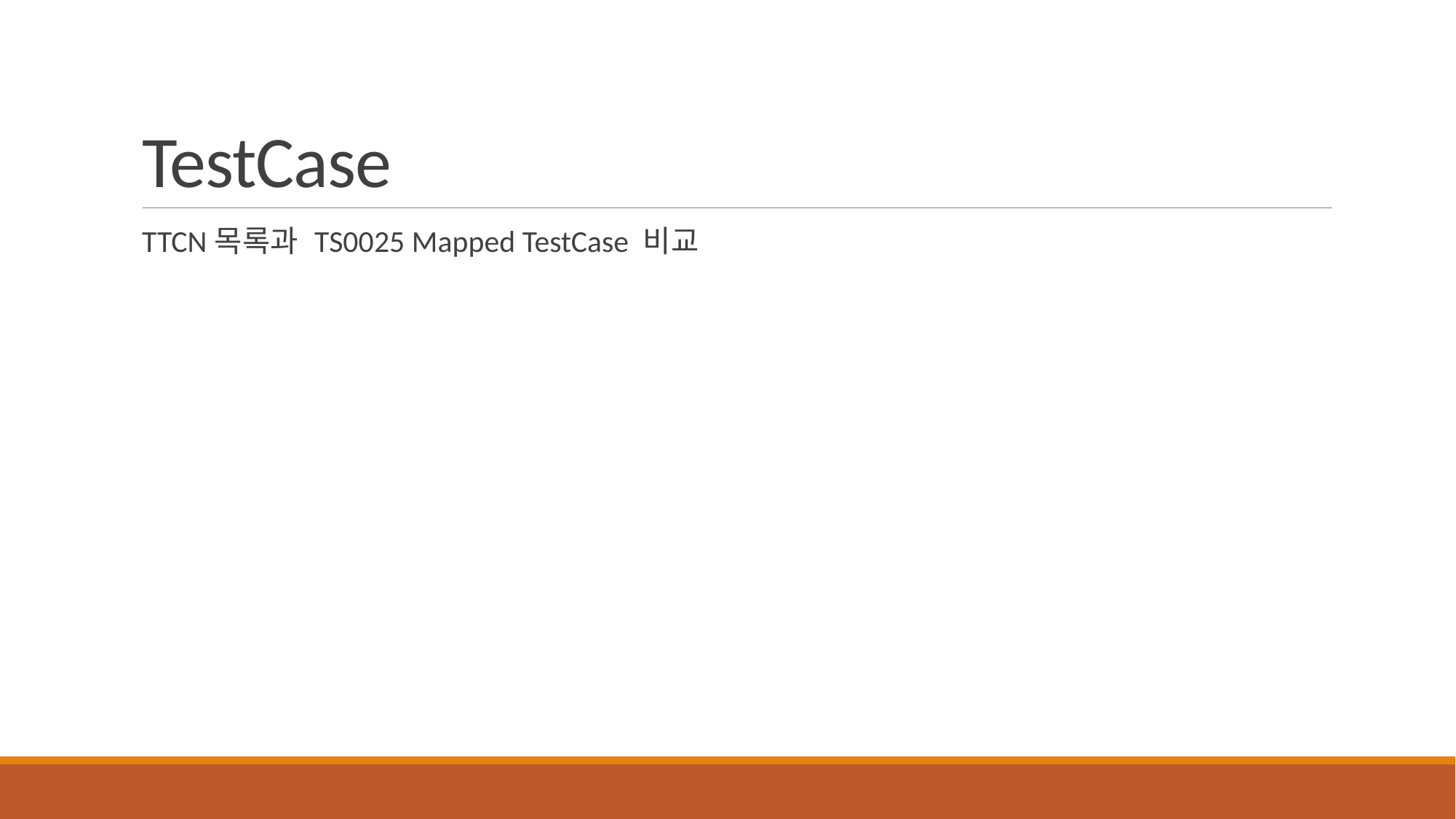

# TestCase
TTCN목록과 TS0025 Mapped TestCase 비교